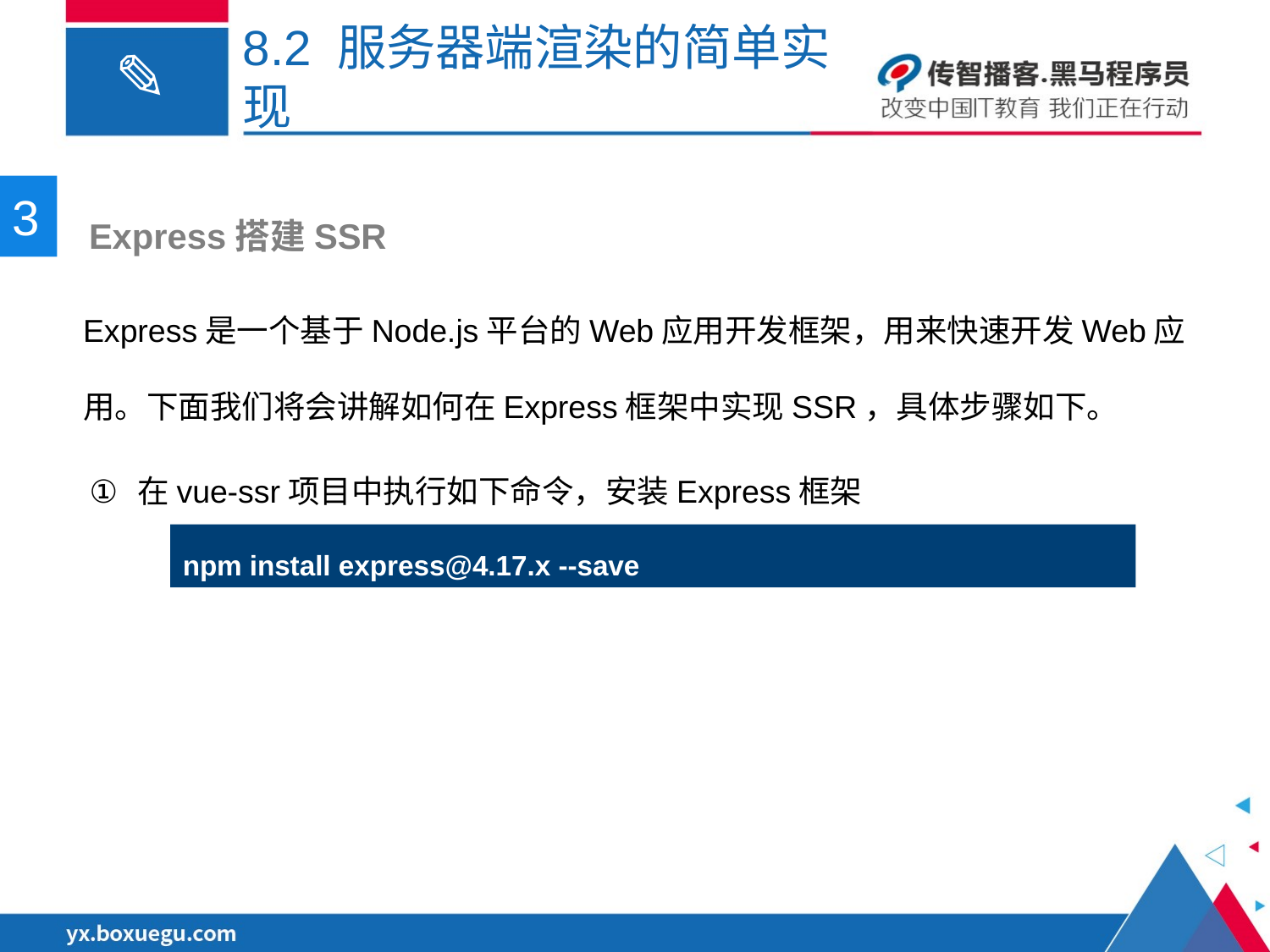

# 8.2 服务器端渲染的简单实现

3
  Express搭建SSR
Express是一个基于Node.js平台的Web应用开发框架，用来快速开发Web应用。下面我们将会讲解如何在Express框架中实现SSR，具体步骤如下。
在vue-ssr项目中执行如下命令，安装Express框架
npm install express@4.17.x --save